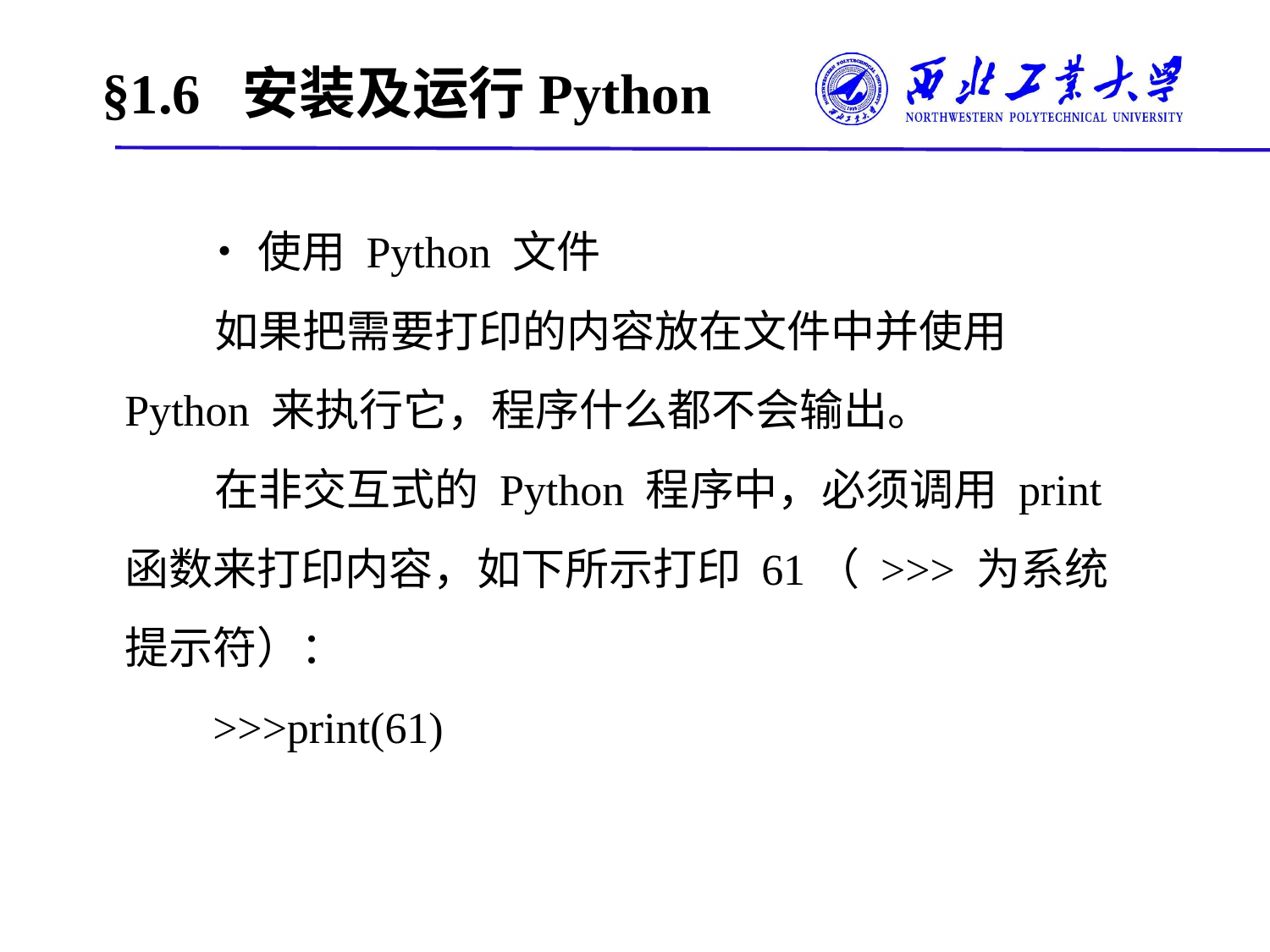

# §1.6  安装及运行Python
          •使用 Python 文件
        如果把需要打印的内容放在文件中并使用 Python 来执行它，程序什么都不会输出。
        在非交互式的 Python 程序中，必须调用 print 函数来打印内容，如下所示打印 61（ >>> 为系统提示符）：
        >>>print(61)